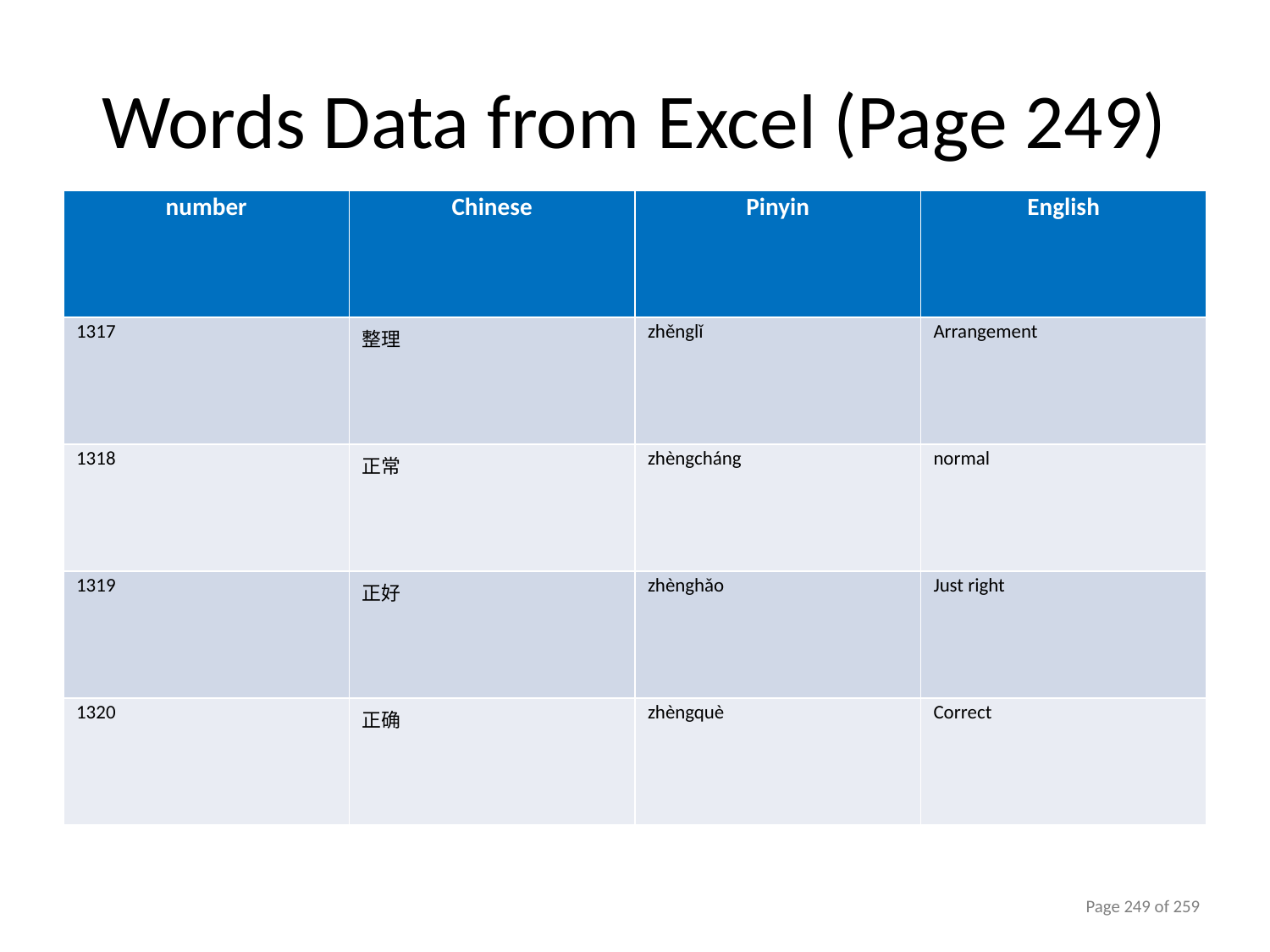

# Words Data from Excel (Page 249)
| number | Chinese | Pinyin | English |
| --- | --- | --- | --- |
| 1317 | 整理 | zhěnglǐ | Arrangement |
| 1318 | 正常 | zhèngcháng | normal |
| 1319 | 正好 | zhènghǎo | Just right |
| 1320 | 正确 | zhèngquè | Correct |

Page 249 of 259